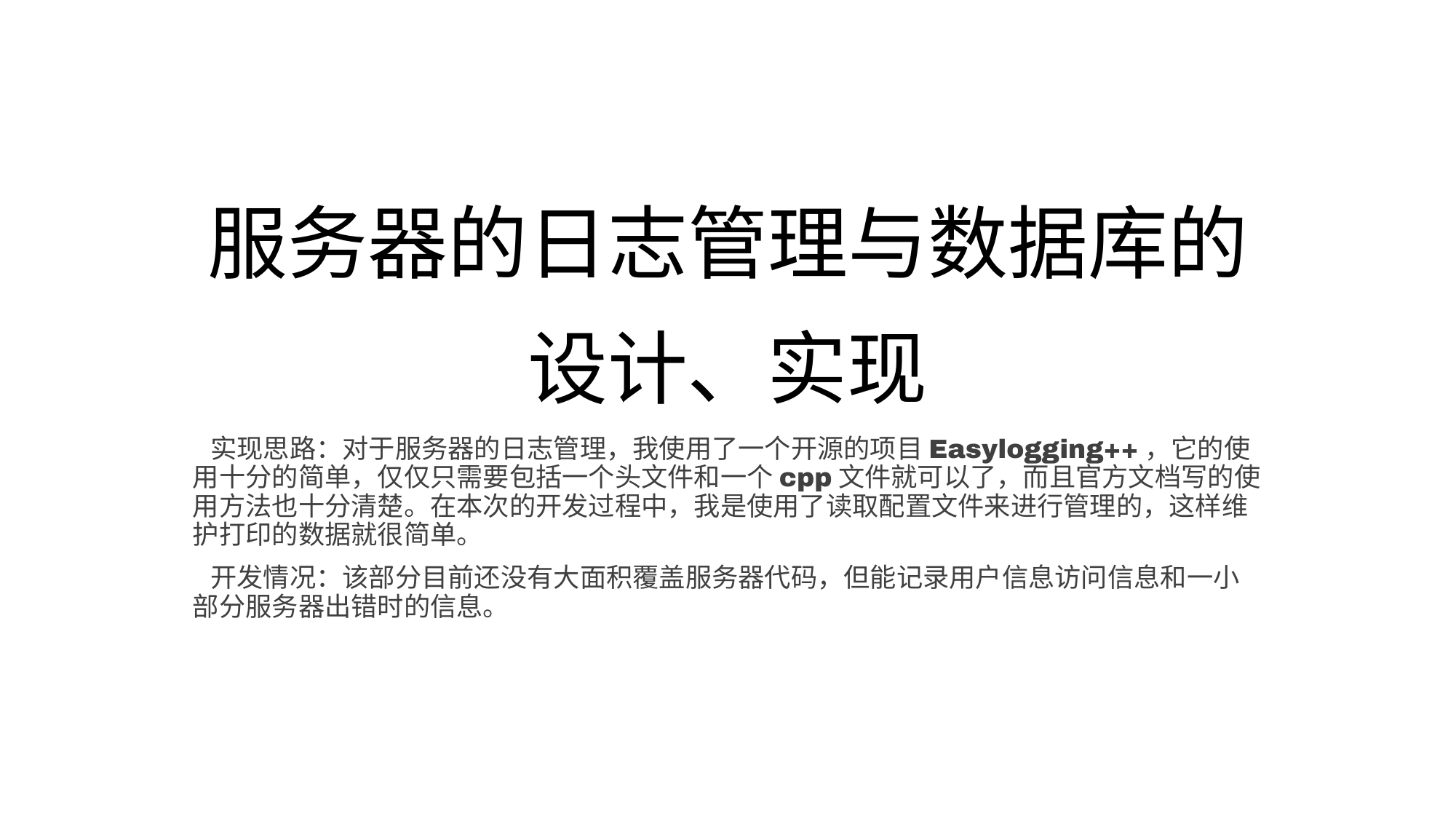

# 服务器的日志管理与数据库的设计、实现
  实现思路：对于服务器的日志管理，我使用了一个开源的项目Easylogging++，它的使用十分的简单，仅仅只需要包括一个头文件和一个cpp文件就可以了，而且官方文档写的使用方法也十分清楚。在本次的开发过程中，我是使用了读取配置文件来进行管理的，这样维护打印的数据就很简单。
  开发情况：该部分目前还没有大面积覆盖服务器代码，但能记录用户信息访问信息和一小部分服务器出错时的信息。